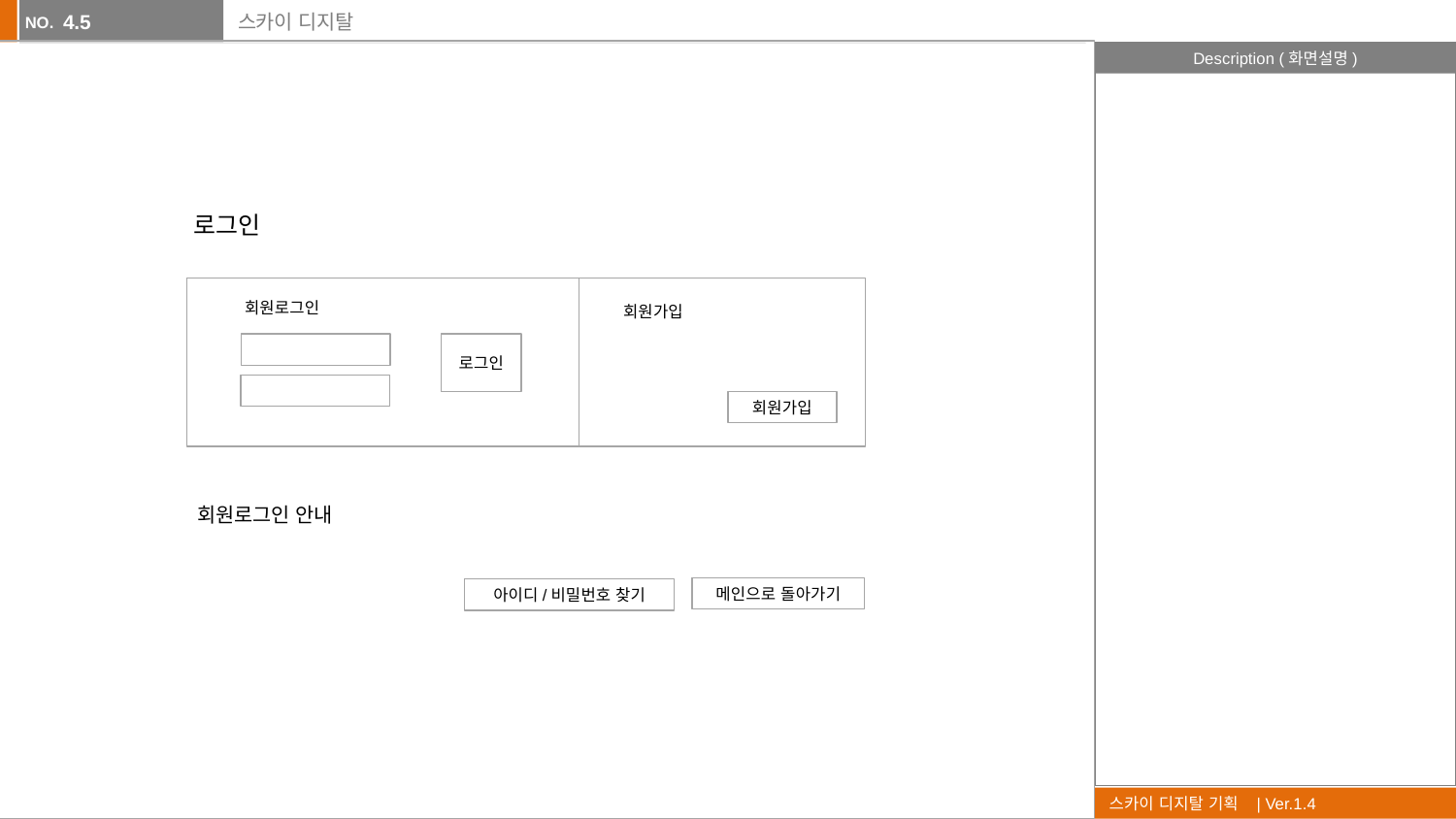

4.5
# 스카이 디지탈

로그인

회원로그인
회원가입

로그인

회원가입
회원로그인 안내
메인으로 돌아가기
아이디/비밀번호 찾기
공지사항